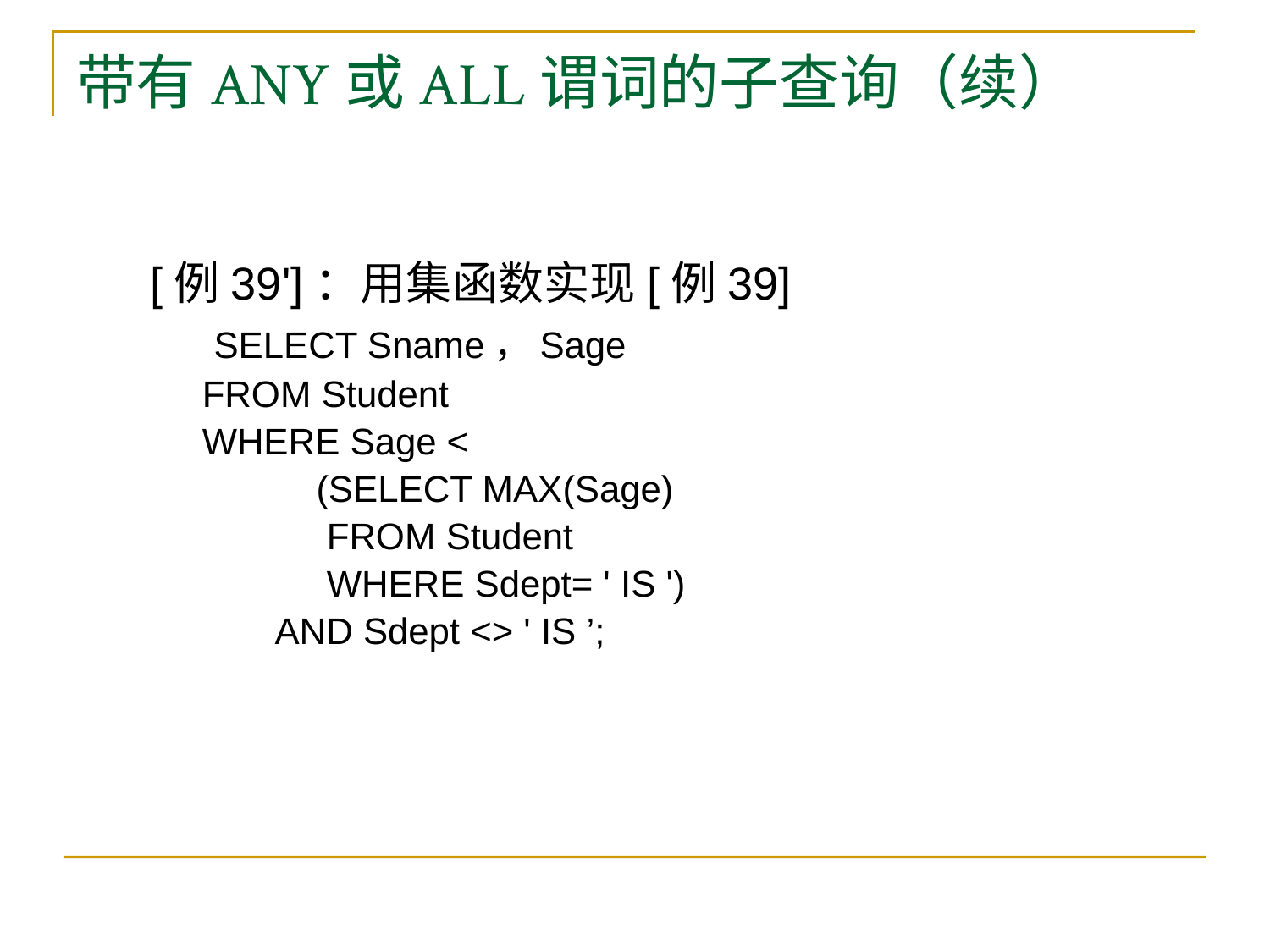

# 带有ANY或ALL谓词的子查询（续）
[例39']：用集函数实现[例39]
     SELECT Sname，Sage
     FROM Student
     WHERE Sage <
                (SELECT MAX(Sage)
                 FROM Student
                 WHERE Sdept= ' IS ')
            AND Sdept <> ' IS ’;